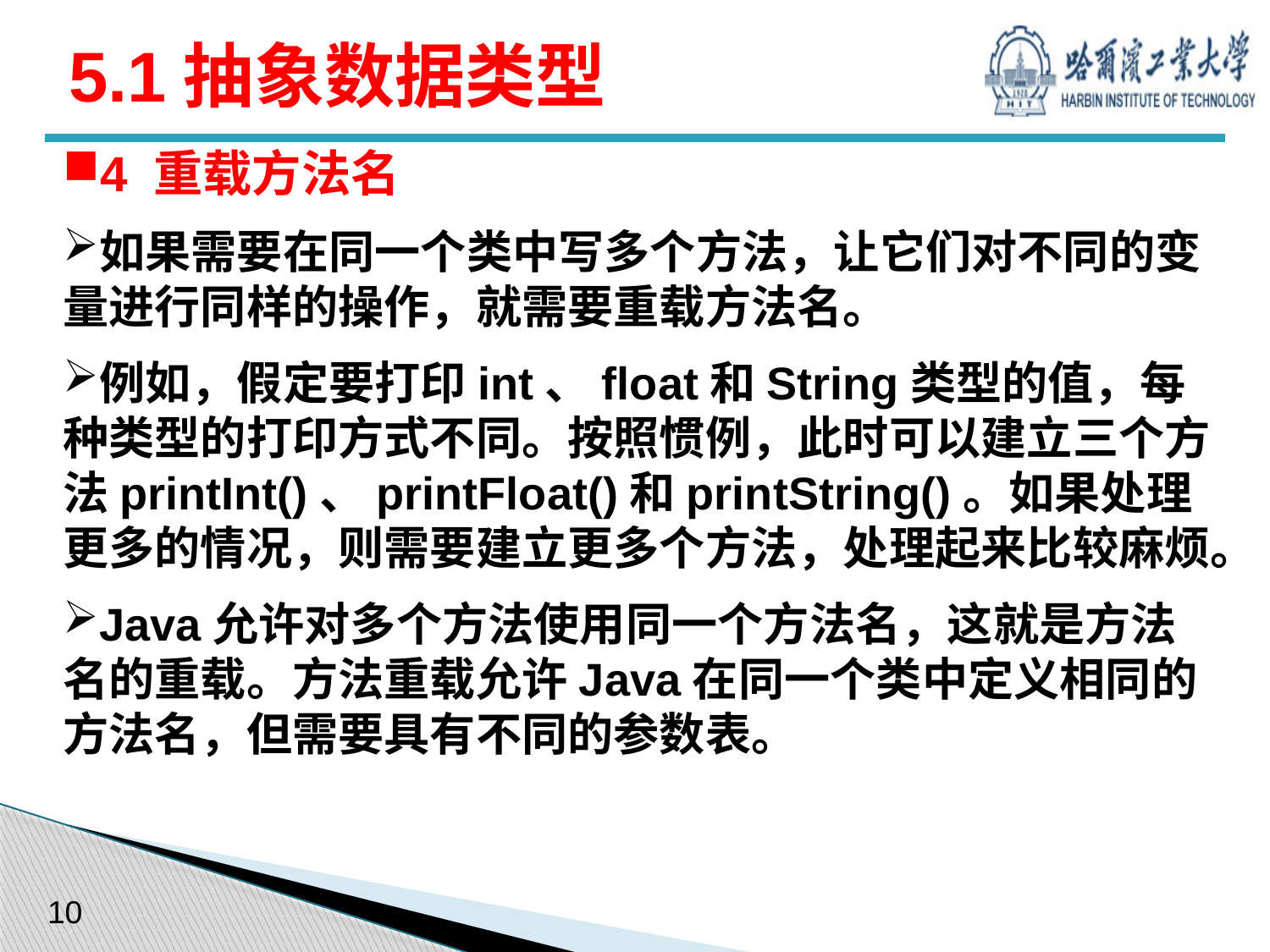

# 5.1抽象数据类型
4 重载方法名
如果需要在同一个类中写多个方法，让它们对不同的变量进行同样的操作，就需要重载方法名。
例如，假定要打印int、float和String类型的值，每种类型的打印方式不同。按照惯例，此时可以建立三个方法printInt()、printFloat()和printString()。如果处理更多的情况，则需要建立更多个方法，处理起来比较麻烦。
Java允许对多个方法使用同一个方法名，这就是方法名的重载。方法重载允许Java在同一个类中定义相同的方法名，但需要具有不同的参数表。